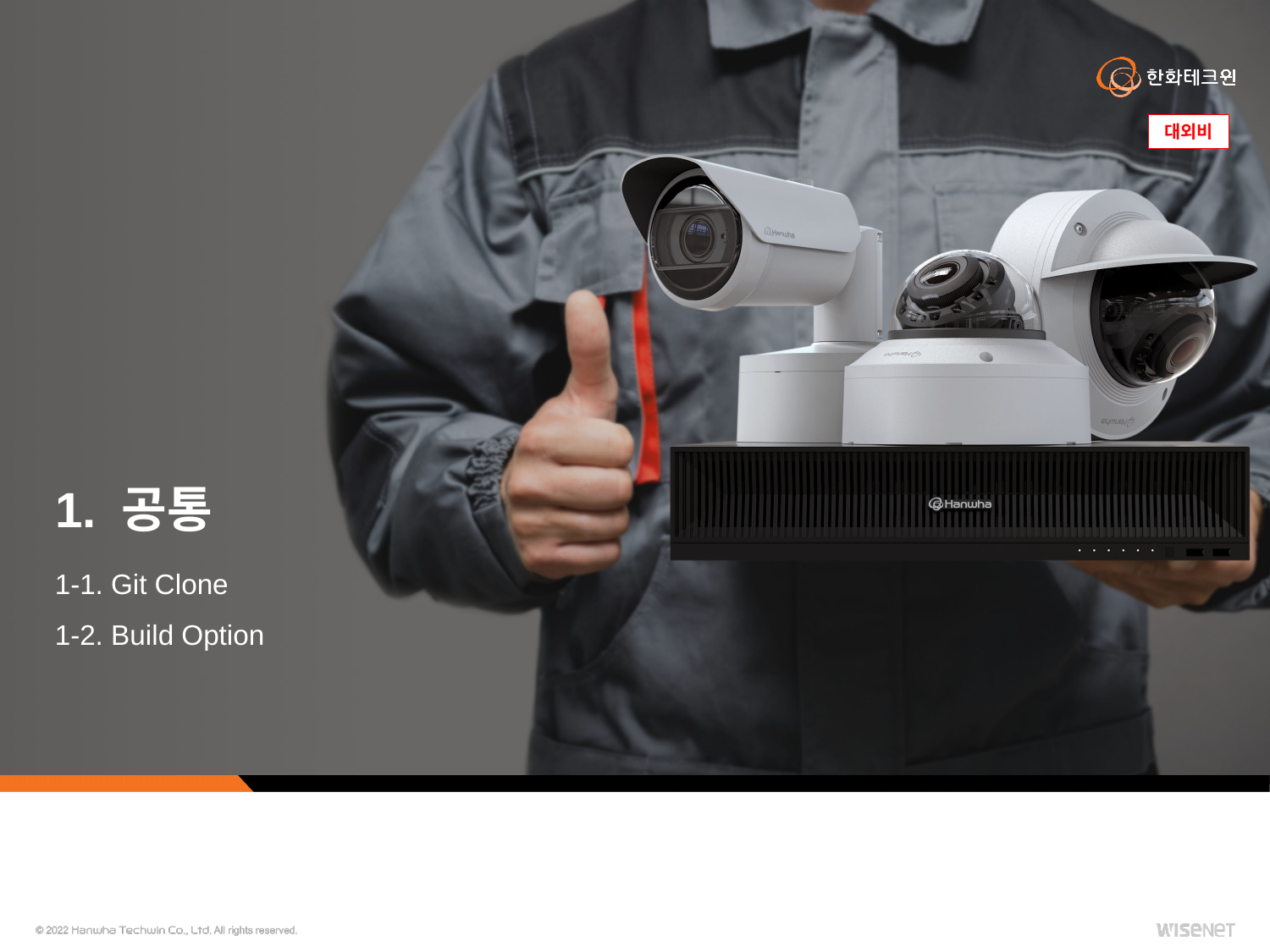

1. 공통
1-1. Git Clone
1-2. Build Option